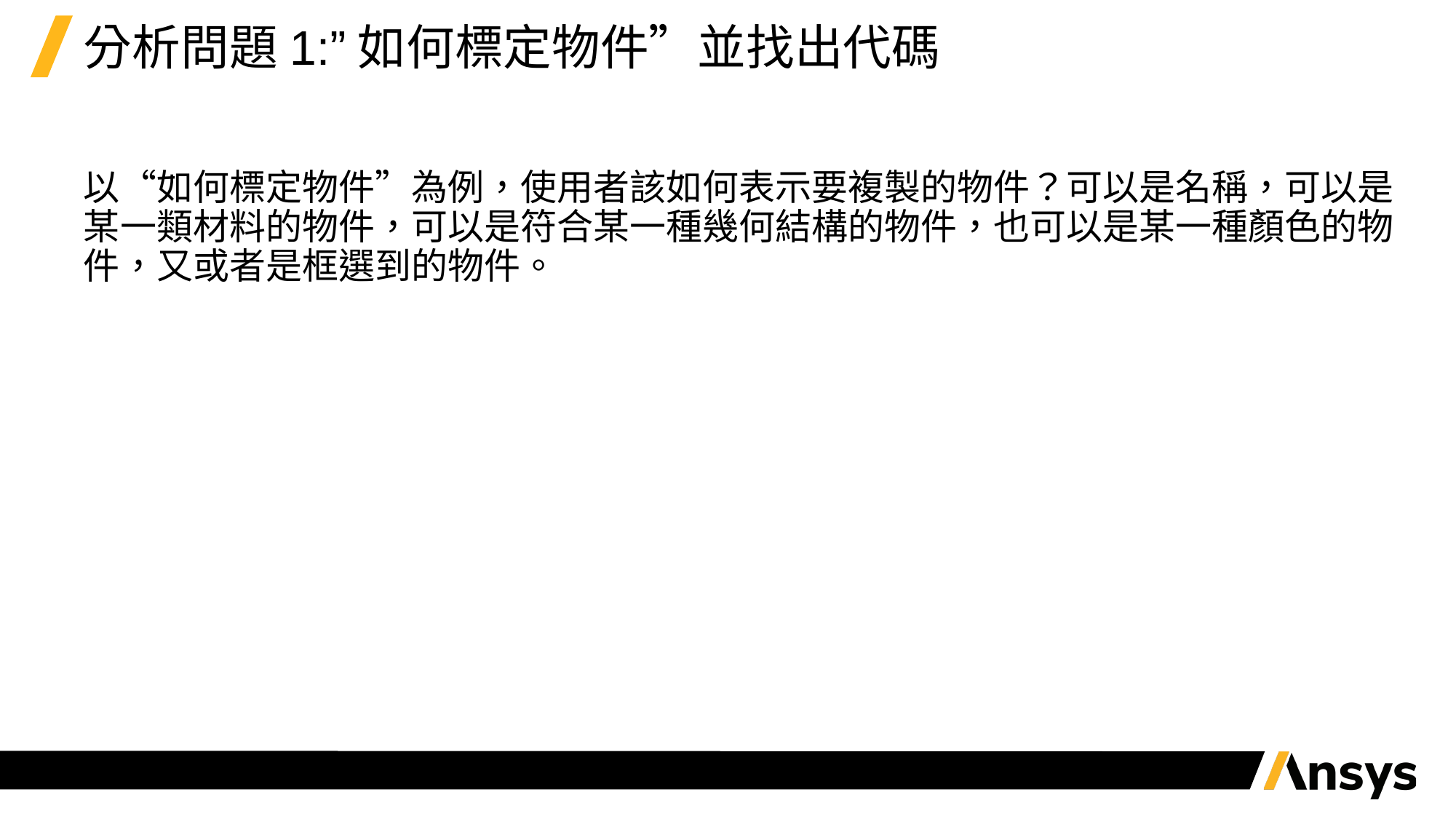

# 分析問題1:”如何標定物件”並找出代碼
以“如何標定物件”為例，使用者該如何表示要複製的物件？可以是名稱，可以是某一類材料的物件，可以是符合某一種幾何結構的物件，也可以是某一種顏色的物件，又或者是框選到的物件。